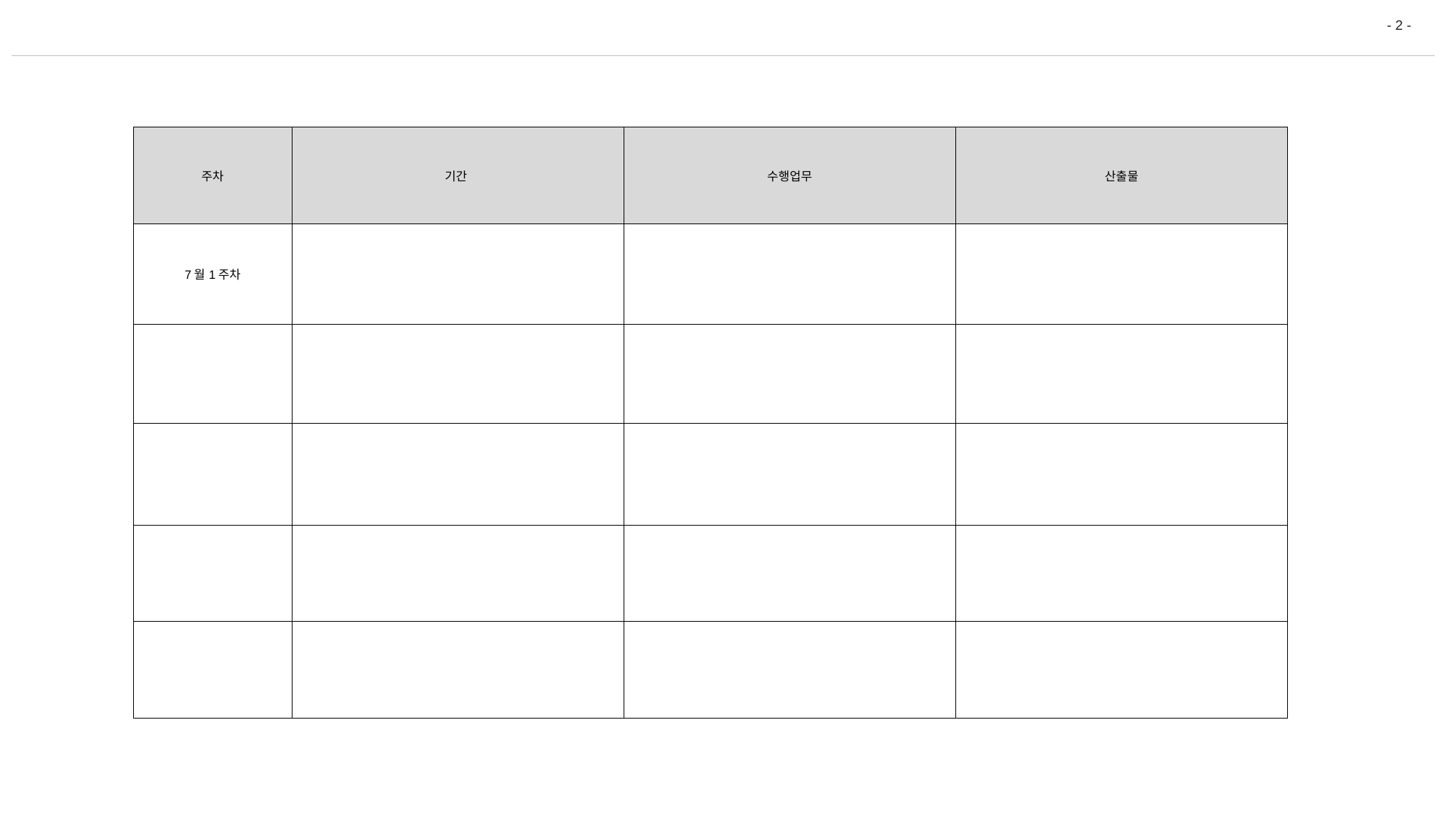

#
| 주차 | 기간 | 수행업무 | 산출물 |
| --- | --- | --- | --- |
| 7월1주차 |  |  |  |
|  |  |  |  |
|  |  |  |  |
|  |  |  |  |
|  |  |  |  |